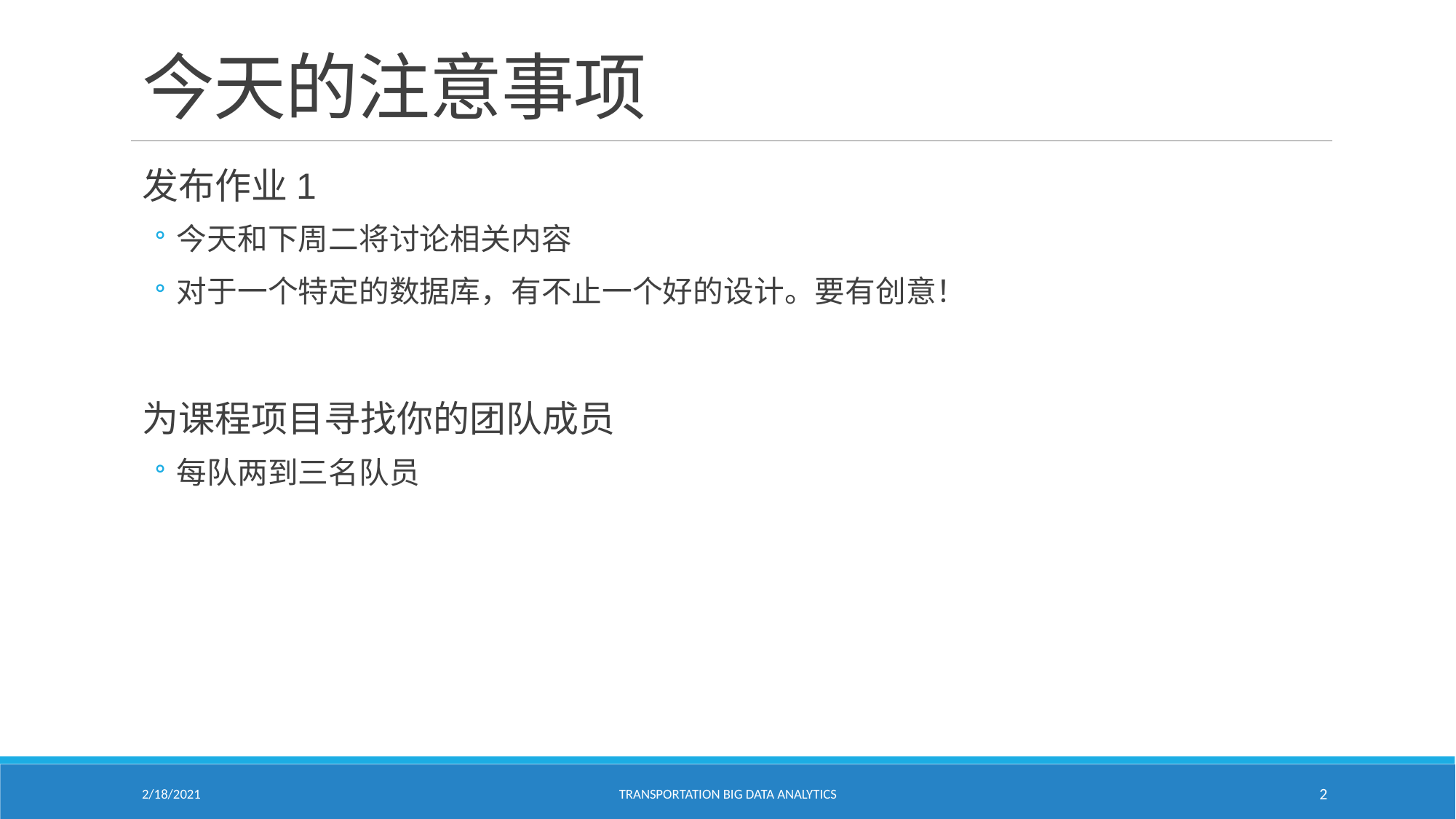

# 今天的注意事项
发布作业1
今天和下周二将讨论相关内容
对于一个特定的数据库，有不止一个好的设计。要有创意！

为课程项目寻找你的团队成员
每队两到三名队员
2/18/2021
Transportation Big Data Analytics
2